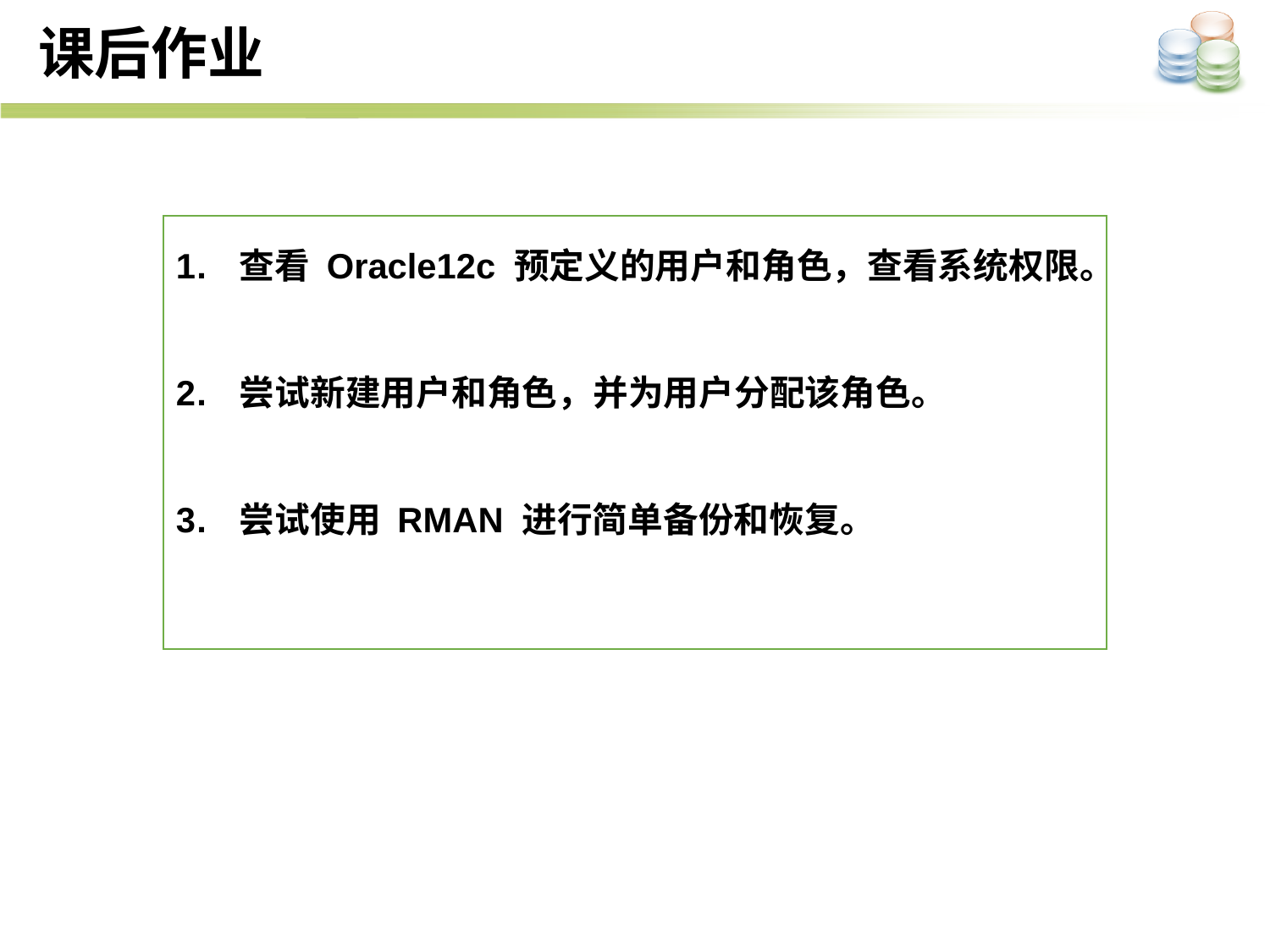

课后作业
查看 Oracle12c 预定义的用户和角色，查看系统权限。

尝试新建用户和角色，并为用户分配该角色。

尝试使用 RMAN 进行简单备份和恢复。
64